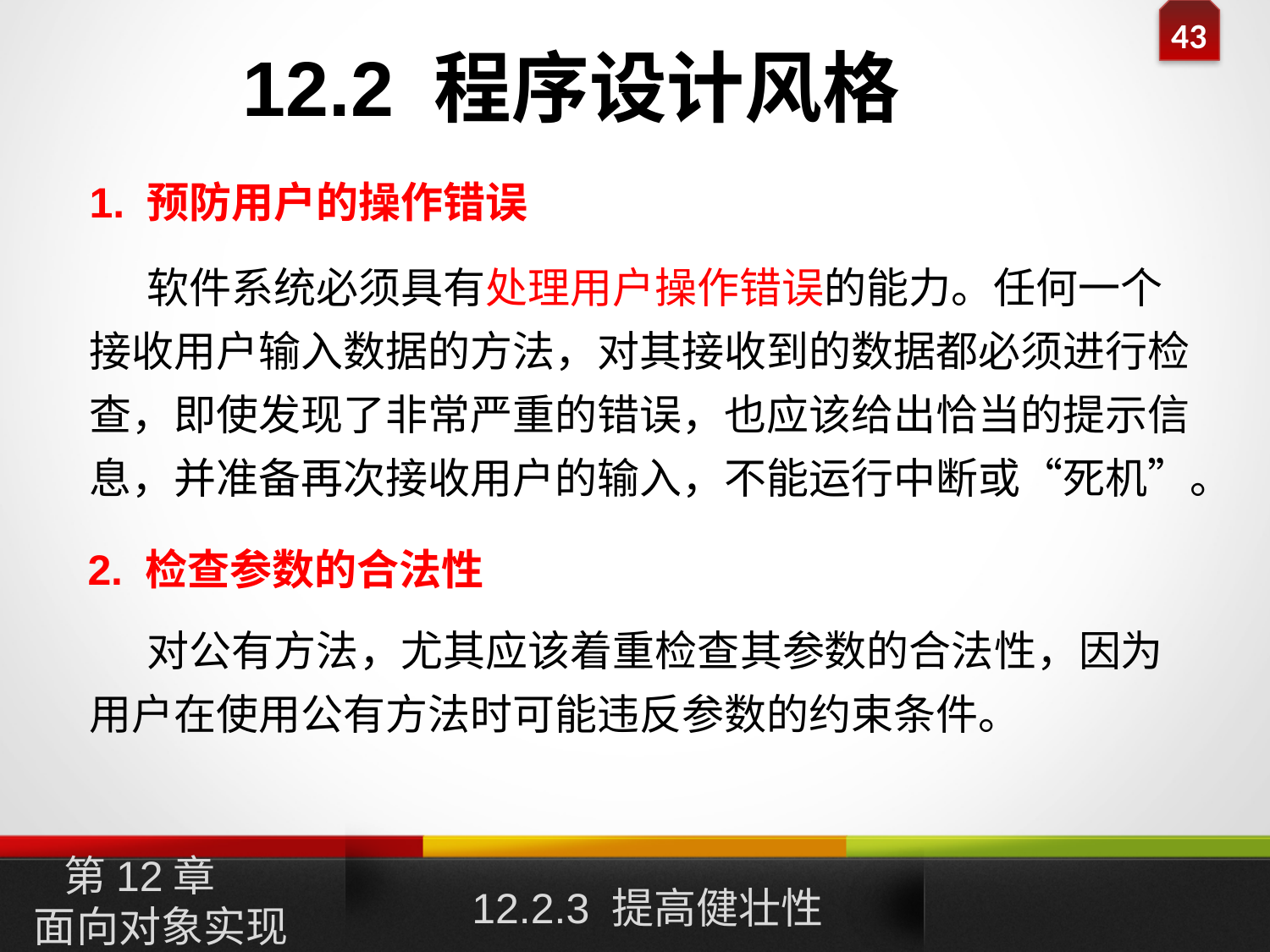

12.2 程序设计风格
1. 预防用户的操作错误
     软件系统必须具有处理用户操作错误的能力。任何一个接收用户输入数据的方法，对其接收到的数据都必须进行检查，即使发现了非常严重的错误，也应该给出恰当的提示信息，并准备再次接收用户的输入，不能运行中断或“死机”。
2. 检查参数的合法性
     对公有方法，尤其应该着重检查其参数的合法性，因为用户在使用公有方法时可能违反参数的约束条件。
12.2.3 提高健壮性